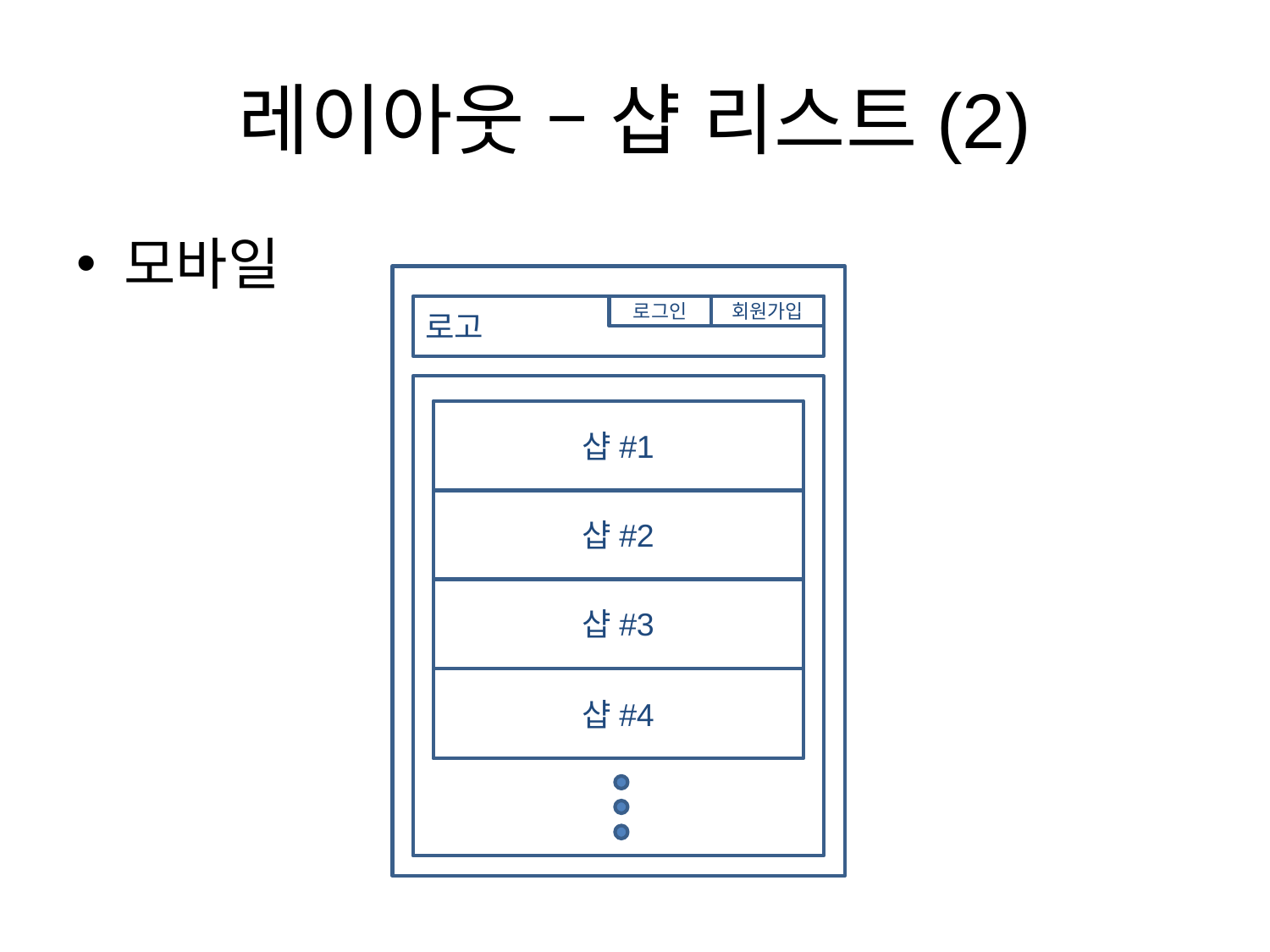

# 레이아웃 – 샵 리스트(2)
모바일

로고
로그인
회원가입

샵#1
샵#2
샵#3
샵#4